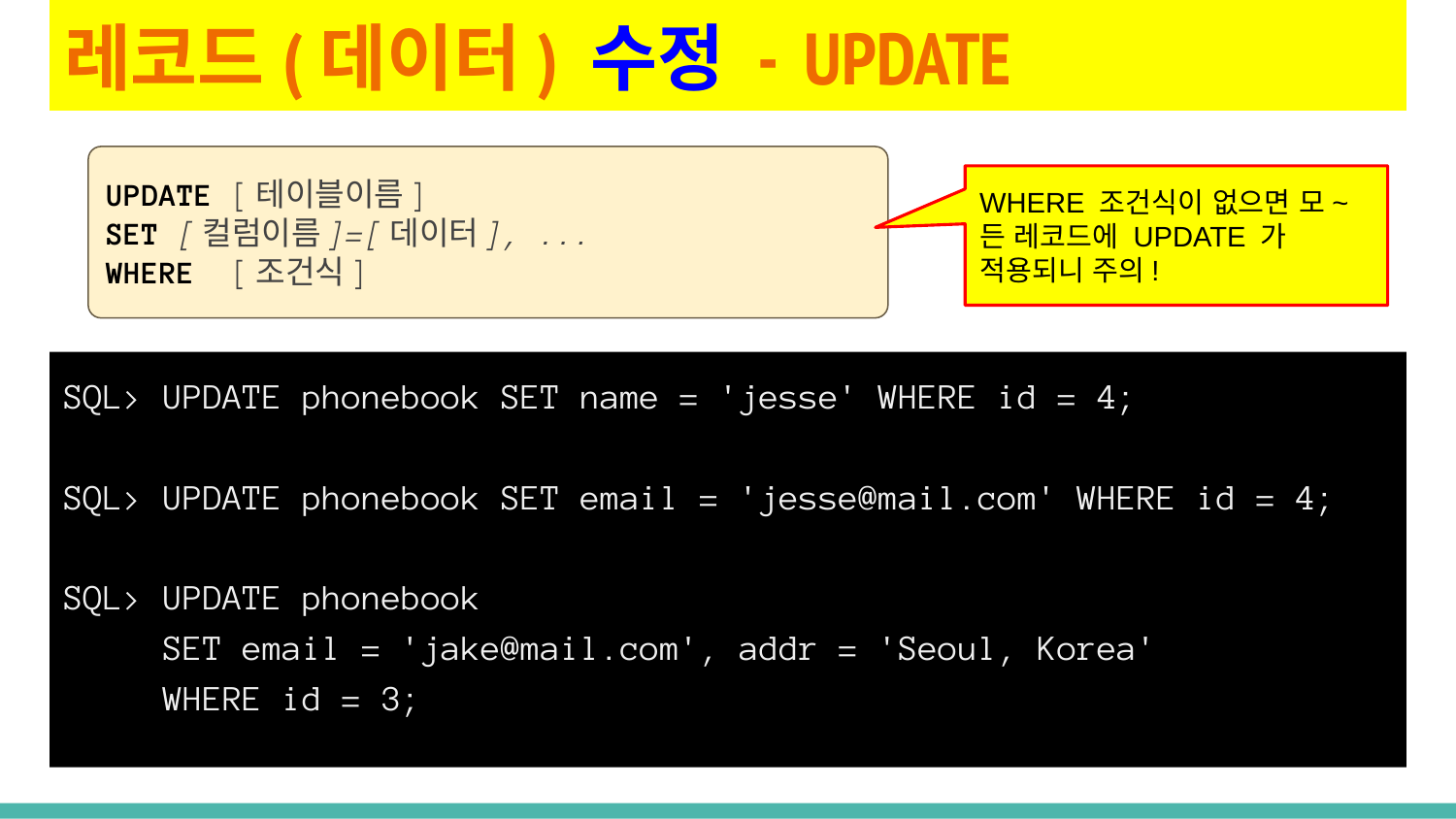

# 레코드(데이터) 수정 -  UPDATE
UPDATE [테이블이름]
SET [컬럼이름]=[데이터], ...
WHERE  [조건식]
WHERE 조건식이 없으면 모~든 레코드에 UPDATE 가 적용되니 주의!
SQL> UPDATE phonebook SET name = 'jesse' WHERE id = 4;
SQL> UPDATE phonebook SET email = 'jesse@mail.com' WHERE id = 4;
SQL> UPDATE phonebook
     SET email = 'jake@mail.com', addr = 'Seoul, Korea'
     WHERE id = 3;